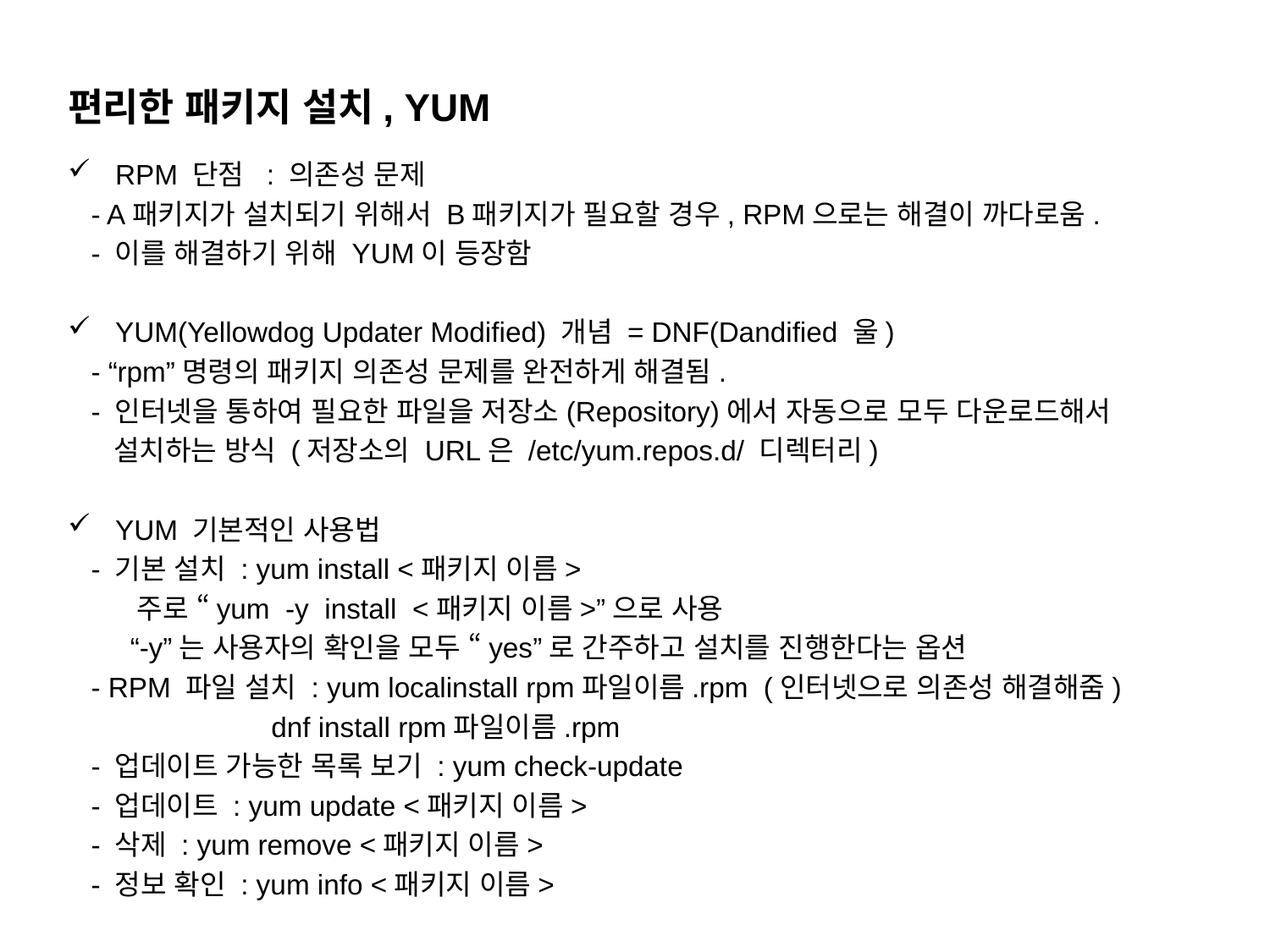

편리한 패키지 설치, YUM

RPM 단점  : 의존성 문제
   - A패키지가 설치되기 위해서 B패키지가 필요할 경우, RPM으로는 해결이 까다로움.
   - 이를 해결하기 위해 YUM이 등장함

YUM(Yellowdog Updater Modified) 개념 = DNF(Dandified 울)
   - “rpm”명령의 패키지 의존성 문제를 완전하게 해결됨.
   - 인터넷을 통하여 필요한 파일을 저장소(Repository)에서 자동으로 모두 다운로드해서
     설치하는 방식 (저장소의 URL은 /etc/yum.repos.d/ 디렉터리)

YUM 기본적인 사용법
   - 기본 설치 : yum install <패키지 이름>
        주로 “yum  -y  install  <패키지 이름>”으로 사용
        “-y”는 사용자의 확인을 모두 “yes”로 간주하고 설치를 진행한다는 옵션
   - RPM 파일 설치 : yum localinstall rpm파일이름.rpm  (인터넷으로 의존성 해결해줌)
                          dnf install rpm파일이름.rpm
   - 업데이트 가능한 목록 보기 : yum check-update
   - 업데이트 : yum update <패키지 이름>
   - 삭제 : yum remove <패키지 이름>
   - 정보 확인 : yum info <패키지 이름>